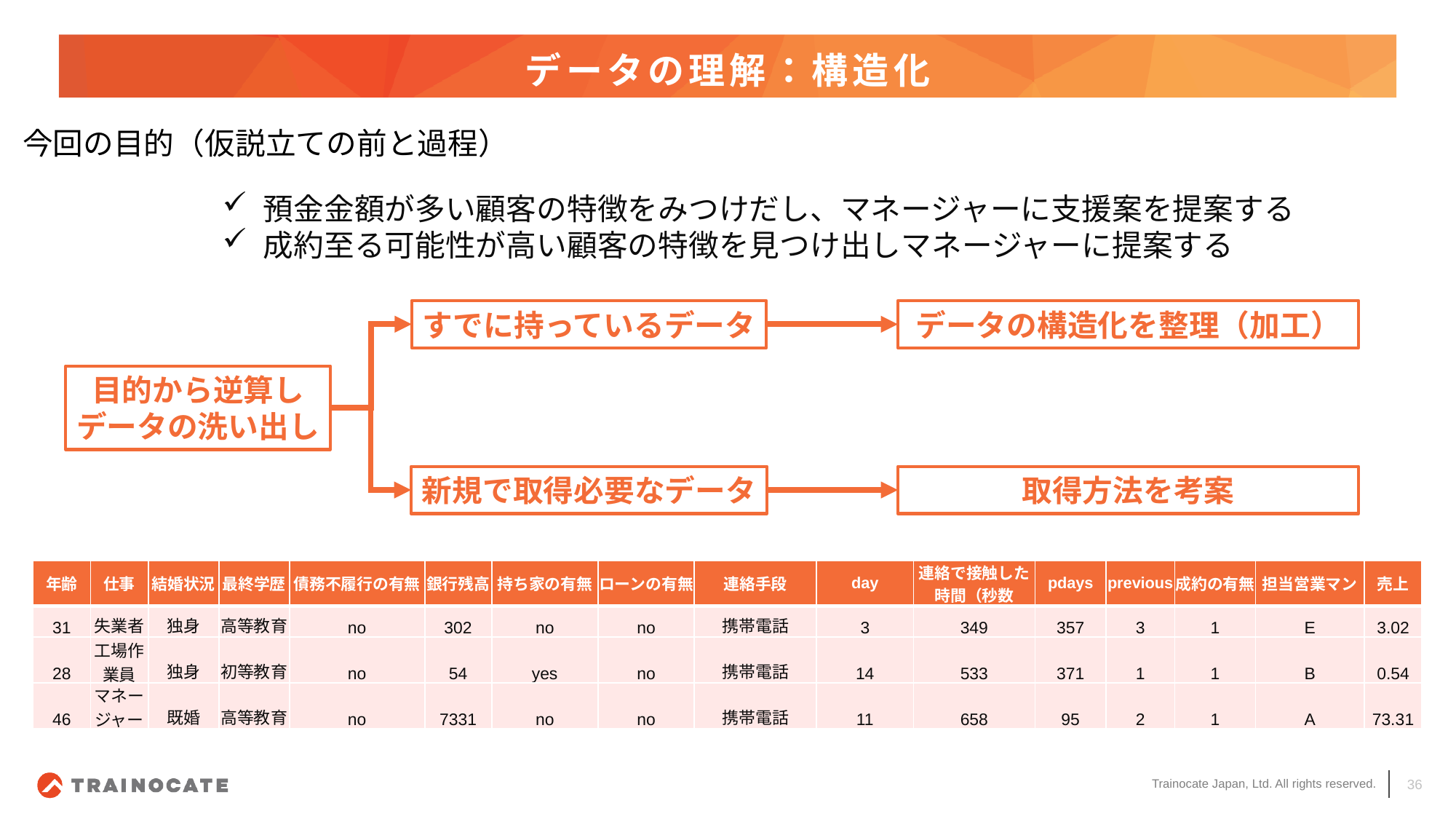

# データの理解：構造化
今回の目的（仮説立ての前と過程）
預金金額が多い顧客の特徴をみつけだし、マネージャーに支援案を提案する
成約至る可能性が高い顧客の特徴を見つけ出しマネージャーに提案する
すでに持っているデータ
データの構造化を整理（加工）
目的から逆算し
データの洗い出し
新規で取得必要なデータ
取得方法を考案
| 年齢 | 仕事 | 結婚状況 | 最終学歴 | 債務不履行の有無 | 銀行残高 | 持ち家の有無 | ローンの有無 | 連絡手段 | day | 連絡で接触した時間（秒数 | pdays | previous | 成約の有無 | 担当営業マン | 売上 |
| --- | --- | --- | --- | --- | --- | --- | --- | --- | --- | --- | --- | --- | --- | --- | --- |
| 31 | 失業者 | 独身 | 高等教育 | no | 302 | no | no | 携帯電話 | 3 | 349 | 357 | 3 | 1 | E | 3.02 |
| 28 | 工場作業員 | 独身 | 初等教育 | no | 54 | yes | no | 携帯電話 | 14 | 533 | 371 | 1 | 1 | B | 0.54 |
| 46 | マネージャー | 既婚 | 高等教育 | no | 7331 | no | no | 携帯電話 | 11 | 658 | 95 | 2 | 1 | A | 73.31 |
36